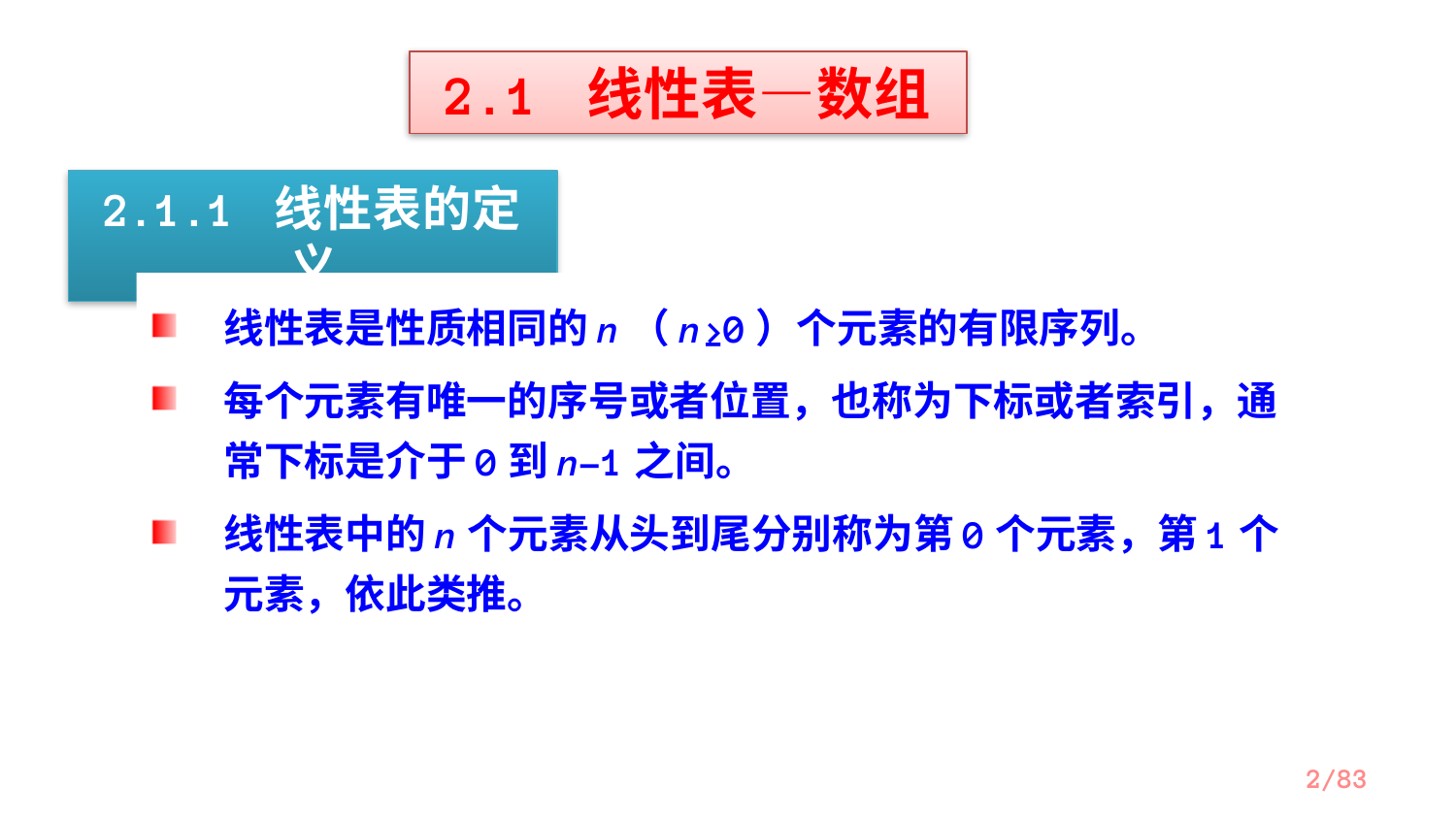

2.1 线性表—数组
2.1.1 线性表的定义
线性表是性质相同的n（n≥0）个元素的有限序列。
每个元素有唯一的序号或者位置，也称为下标或者索引，通常下标是介于0到n-1之间。
线性表中的n个元素从头到尾分别称为第0个元素，第1个元素，依此类推。
2/83